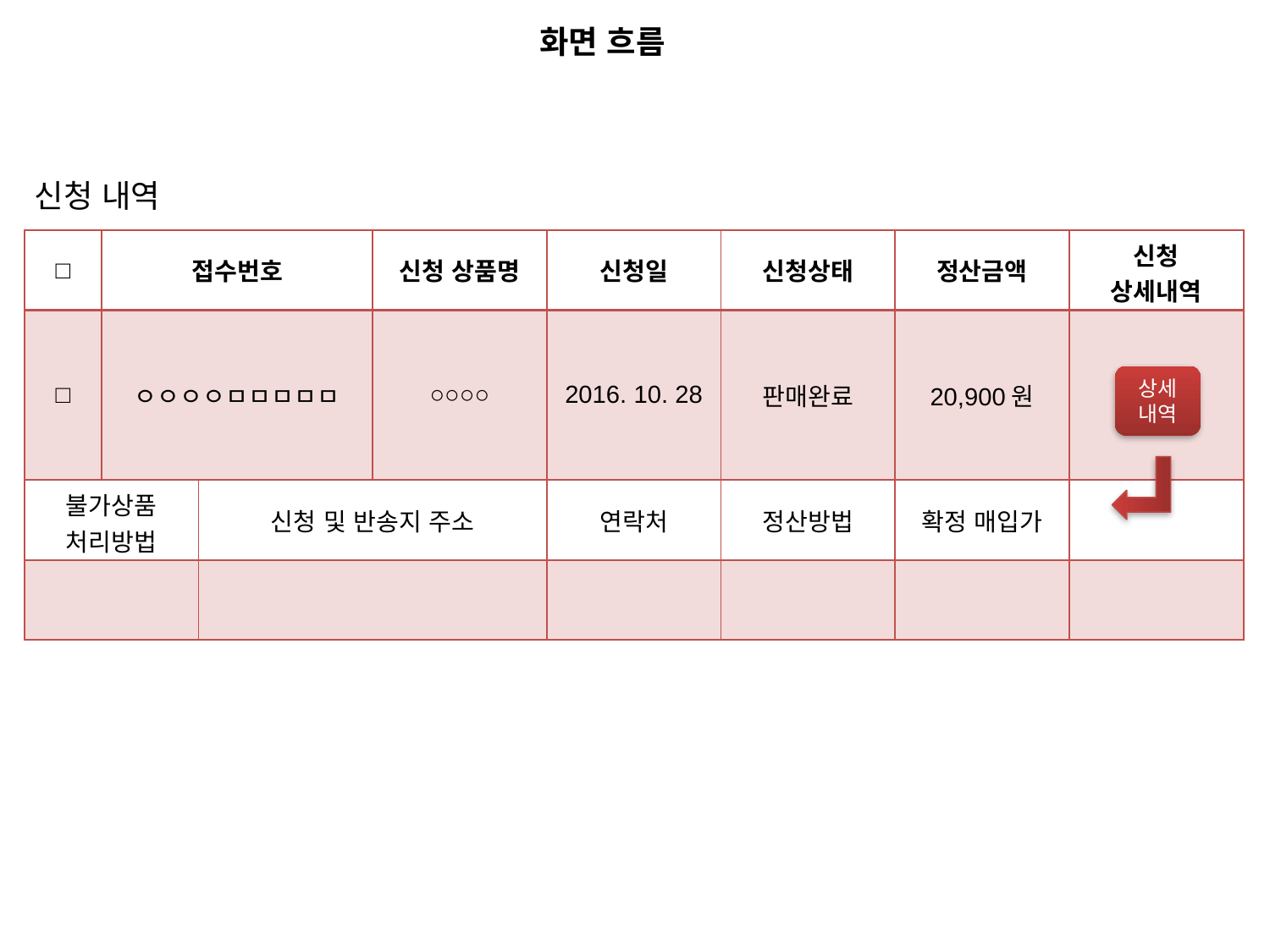

화면 흐름
신청 내역
| □ | 접수번호 |  | 신청 상품명 | 신청일 | 신청상태 | 정산금액 | 신청 상세내역 |
| --- | --- | --- | --- | --- | --- | --- | --- |
| □ | ㅇㅇㅇㅇㅁㅁㅁㅁㅁ |  | ○○○○ | 2016. 10. 28 | 판매완료 | 20,900원 |  |
| 불가상품 처리방법 |  | 신청 및 반송지 주소 |  | 연락처 | 정산방법 | 확정 매입가 |  |
|  |  |  |  |  |  |  |  |
상세내역